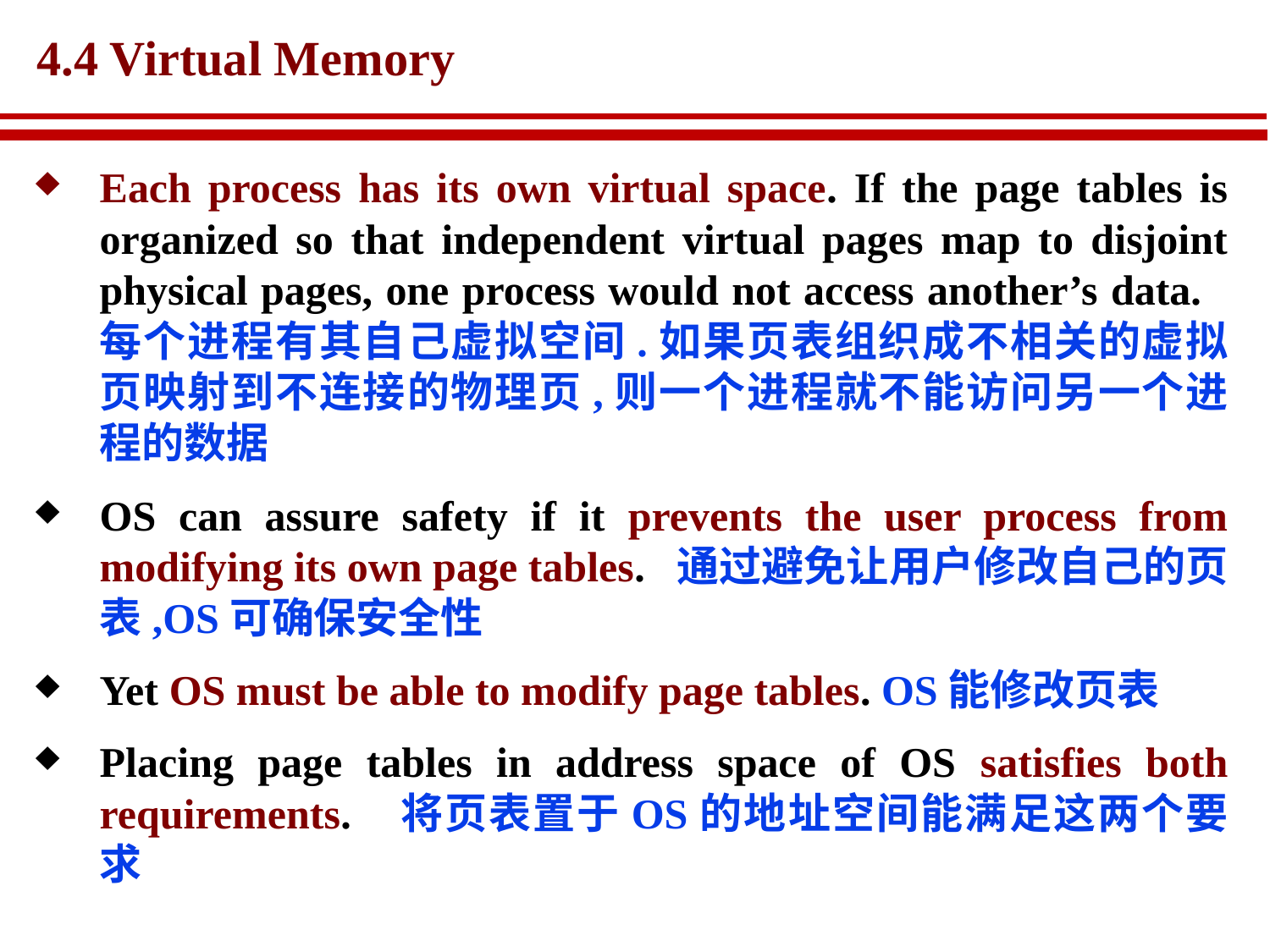

# 4.4 Virtual Memory
Each process has its own virtual space. If the page tables is organized so that independent virtual pages map to disjoint physical pages, one process would not access another’s data.   每个进程有其自己虚拟空间.如果页表组织成不相关的虚拟页映射到不连接的物理页,则一个进程就不能访问另一个进程的数据
OS can assure safety if it prevents the user process from modifying its own page tables.  通过避免让用户修改自己的页表,OS可确保安全性
Yet OS must be able to modify page tables. OS能修改页表
Placing page tables in address space of OS satisfies both requirements.   将页表置于OS的地址空间能满足这两个要求